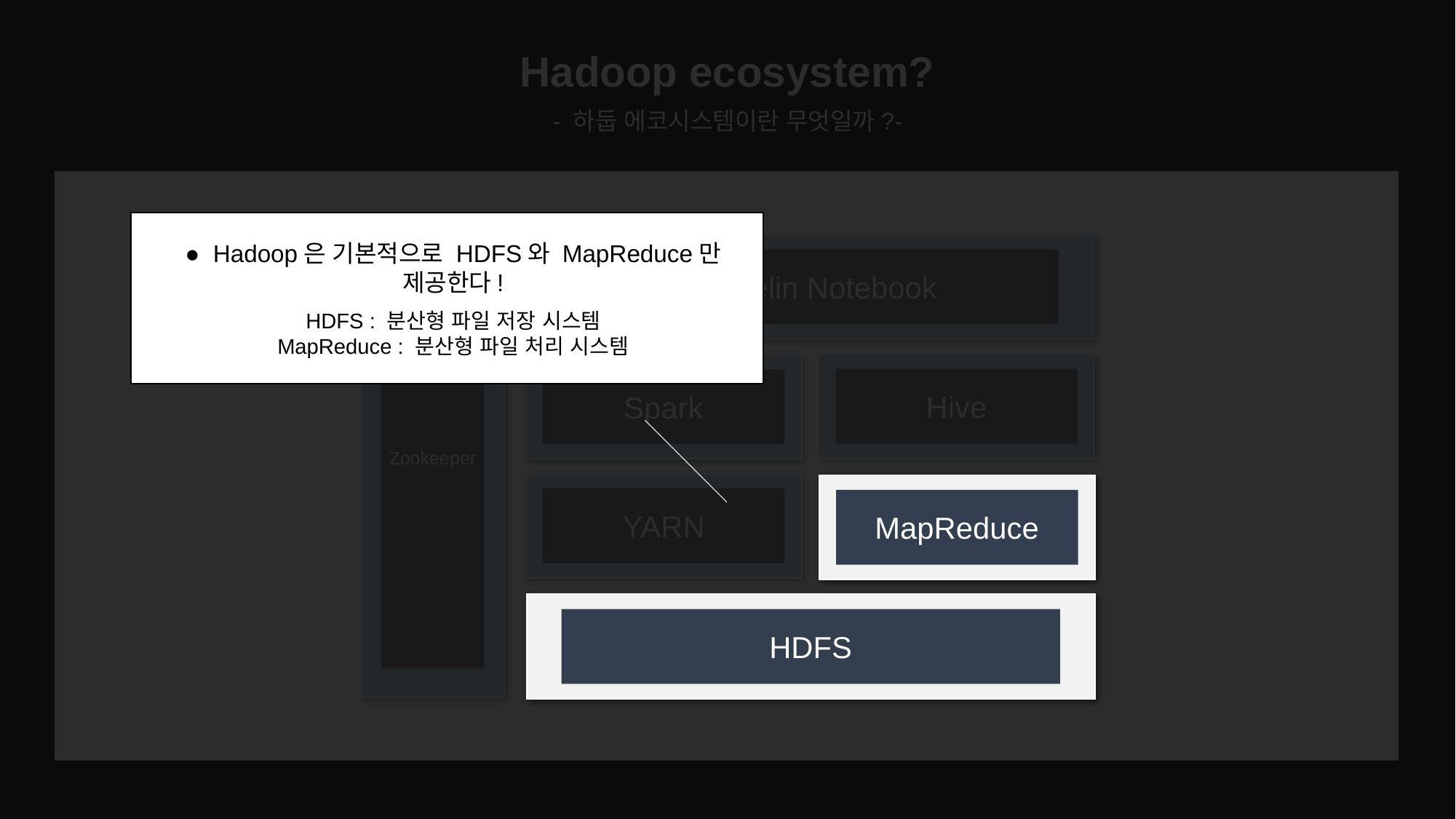

Hadoop ecosystem?
- 하둡 에코시스템이란 무엇일까?-

●  Hadoop은 기본적으로 HDFS와 MapReduce만
제공한다!

Zeppelin Notebook

Hive

Spark

Zookeeper

YARN

MapReduce

HDFS
HDFS : 분산형 파일 저장 시스템
MapReduce : 분산형 파일 처리 시스템

MapReduce

HDFS